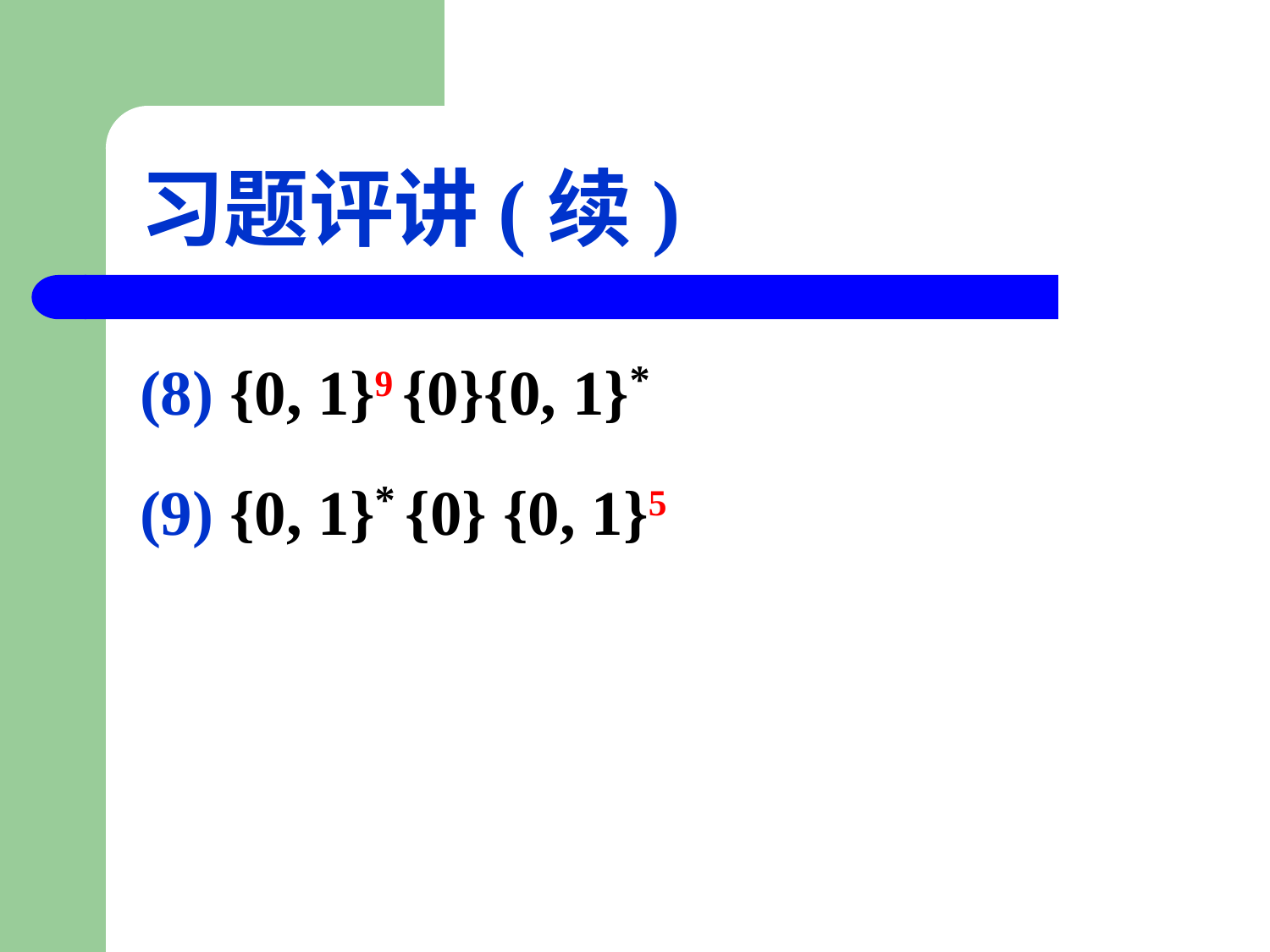

# 习题评讲(续)
(8) {0, 1}9 {0}{0, 1}*
(9) {0, 1}* {0} {0, 1}5